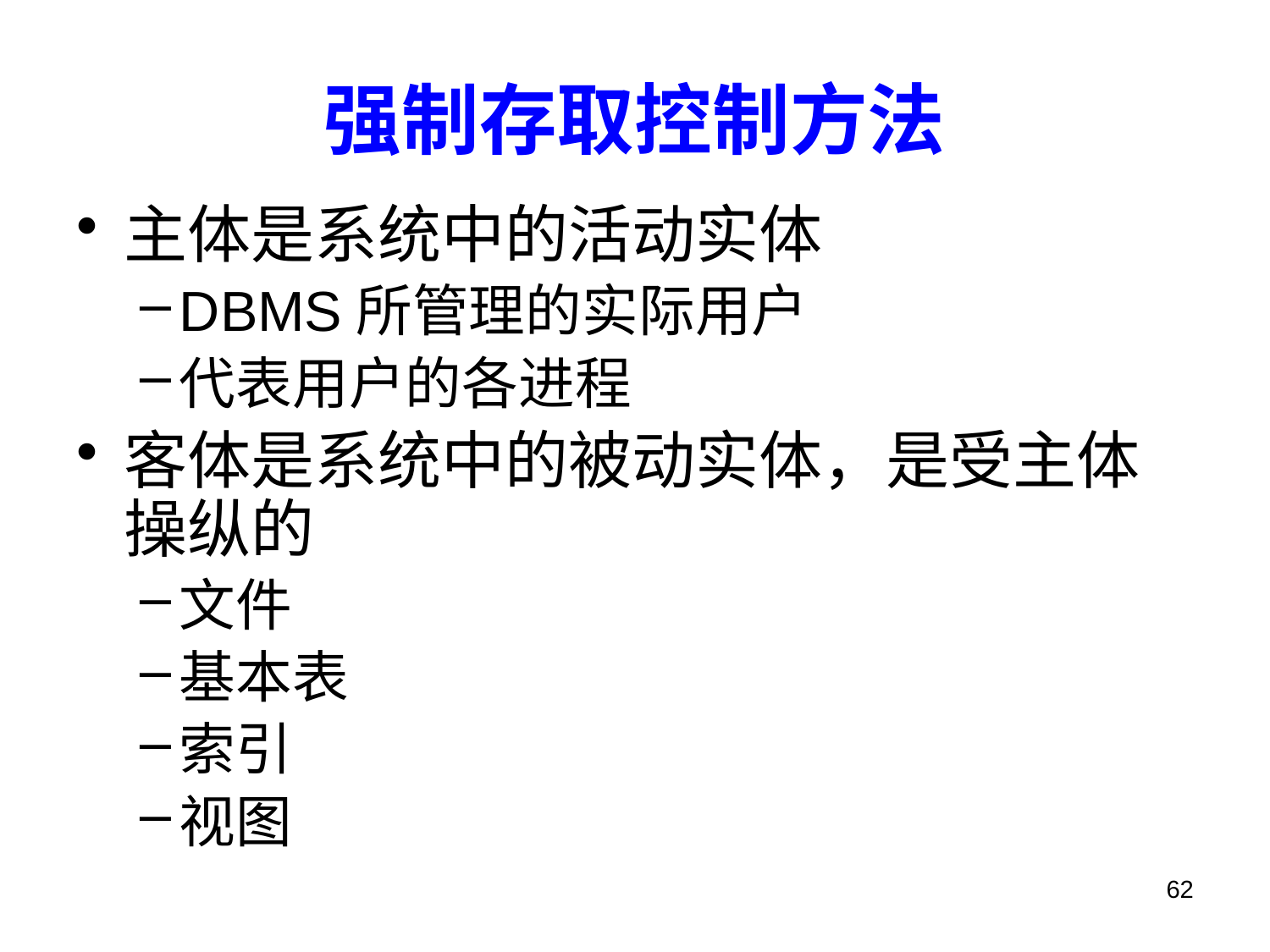

# 强制存取控制方法
主体是系统中的活动实体
DBMS所管理的实际用户
代表用户的各进程
客体是系统中的被动实体，是受主体操纵的
文件
基本表
索引
视图
62